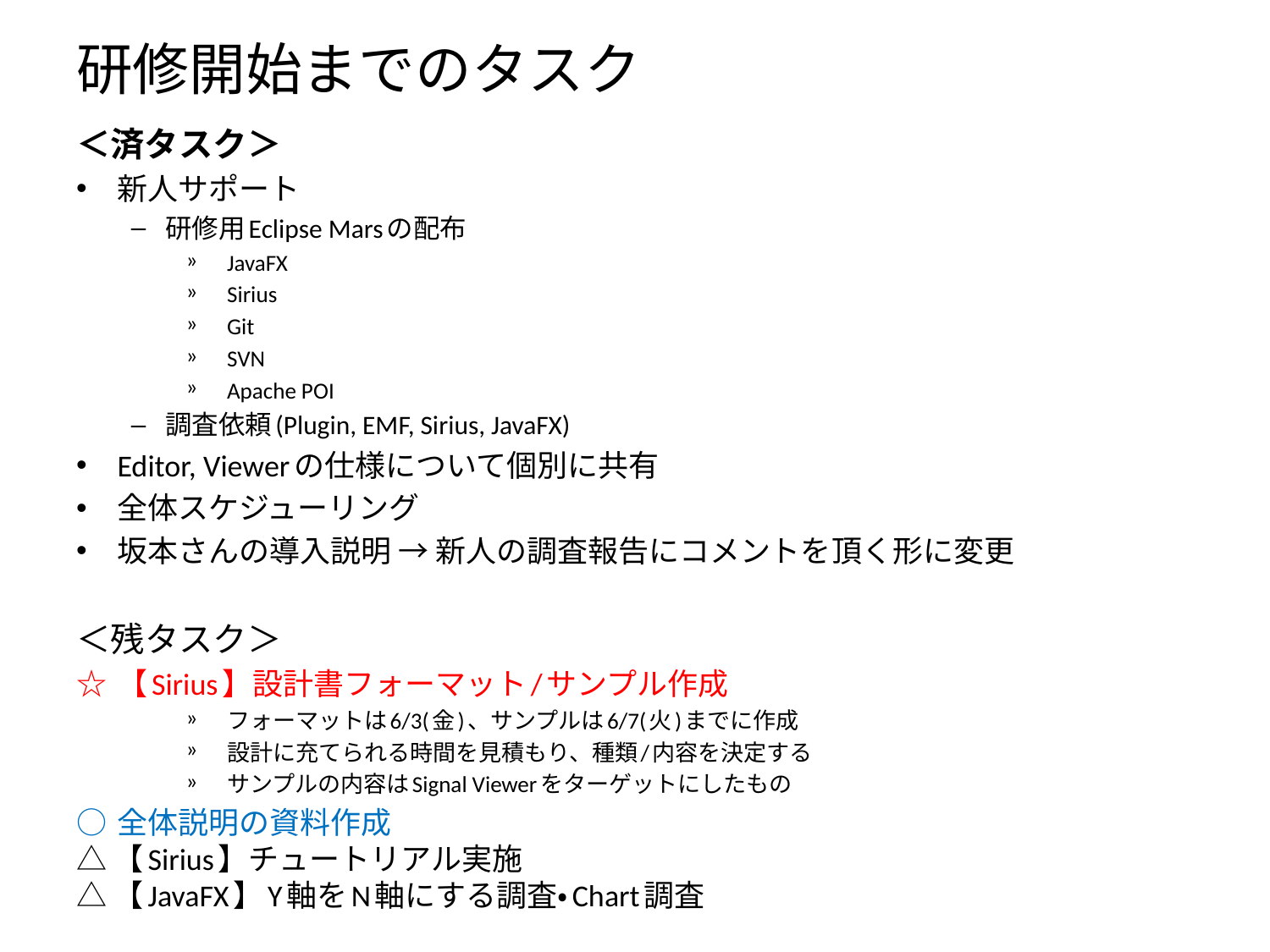

# 研修開始までのタスク
＜済タスク＞
新人サポート
研修用Eclipse Marsの配布
JavaFX
Sirius
Git
SVN
Apache POI
調査依頼(Plugin, EMF, Sirius, JavaFX)
Editor, Viewerの仕様について個別に共有
全体スケジューリング
坂本さんの導入説明 → 新人の調査報告にコメントを頂く形に変更

＜残タスク＞
☆ 【Sirius】設計書フォーマット/サンプル作成
フォーマットは6/3(金)、サンプルは6/7(火)までに作成
設計に充てられる時間を見積もり、種類/内容を決定する
サンプルの内容はSignal Viewerをターゲットにしたもの
○ 全体説明の資料作成
△ 【Sirius】チュートリアル実施
△ 【JavaFX】Y軸をN軸にする調査・Chart調査